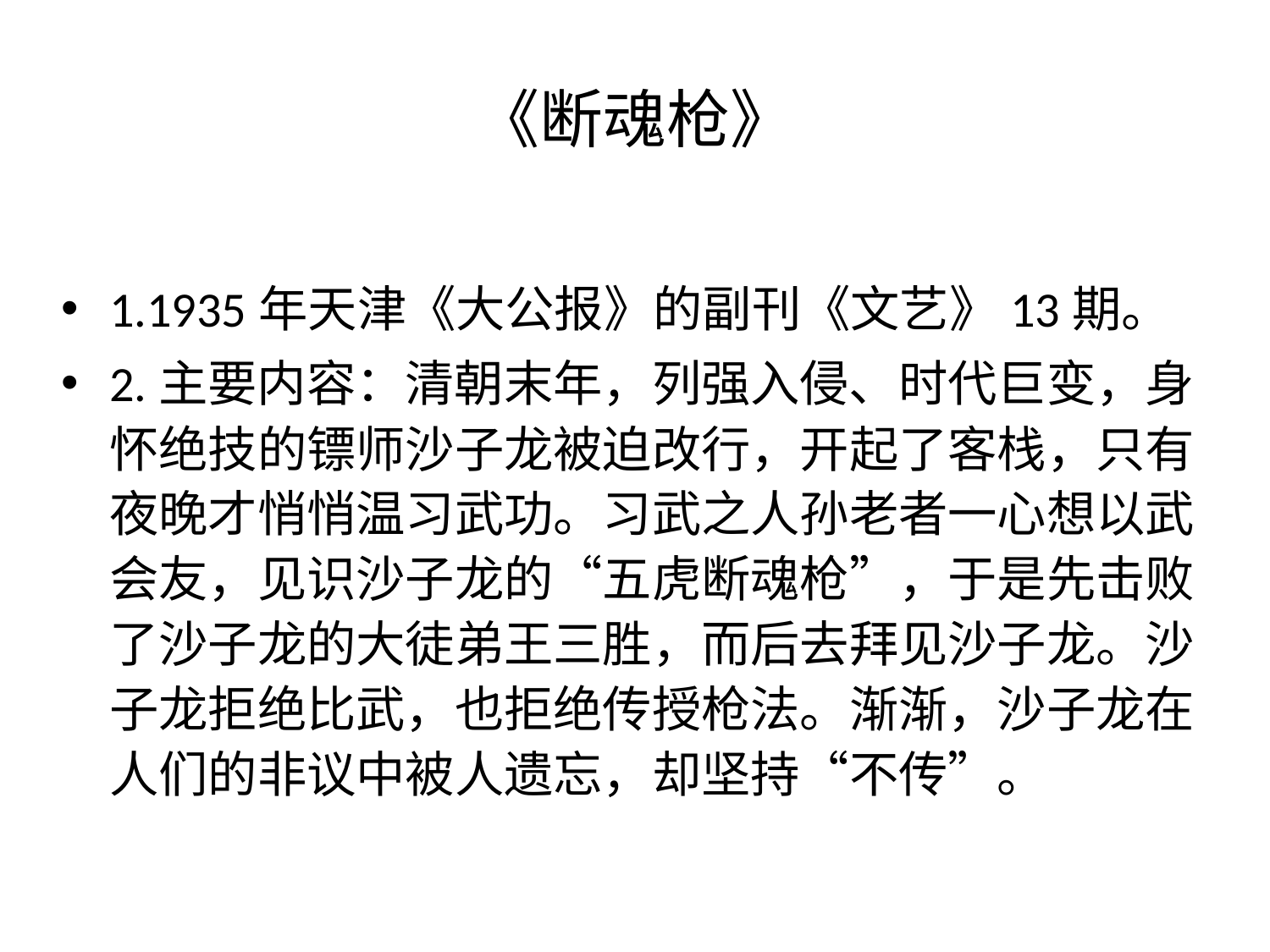

# 《断魂枪》
1.1935年天津《大公报》的副刊《文艺》13期。
2.主要内容：清朝末年，列强入侵、时代巨变，身怀绝技的镖师沙子龙被迫改行，开起了客栈，只有夜晚才悄悄温习武功。习武之人孙老者一心想以武会友，见识沙子龙的“五虎断魂枪”，于是先击败了沙子龙的大徒弟王三胜，而后去拜见沙子龙。沙子龙拒绝比武，也拒绝传授枪法。渐渐，沙子龙在人们的非议中被人遗忘，却坚持“不传”。